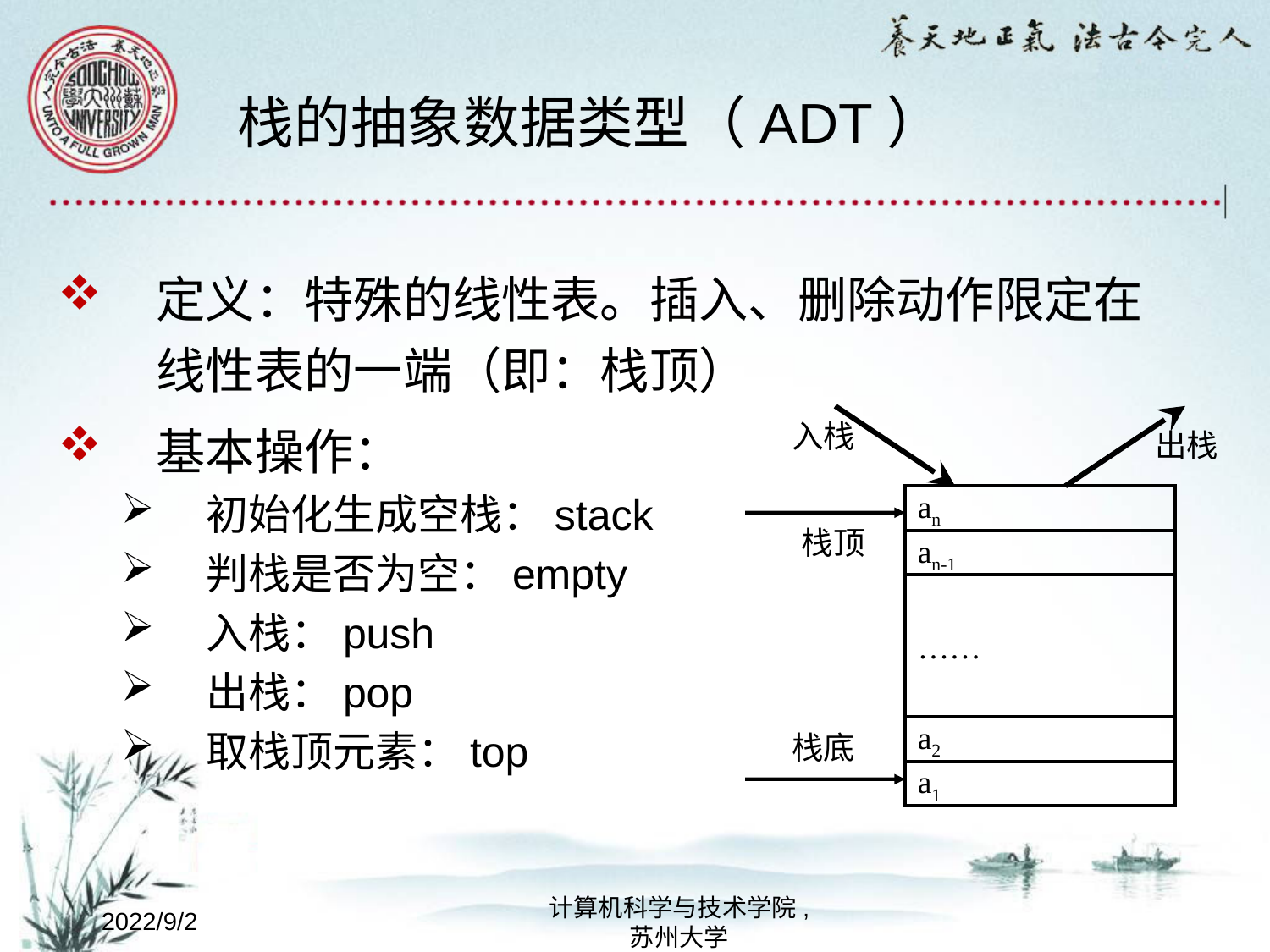

# 栈的抽象数据类型（ADT）
定义：特殊的线性表。插入、删除动作限定在线性表的一端（即：栈顶）
基本操作：
初始化生成空栈：stack
判栈是否为空：empty
入栈：push
出栈：pop
取栈顶元素：top

an
an-1
……
a2
a1
入栈
出栈

栈底

栈顶
计算机科学与技术学院,
苏州大学
2022/9/2